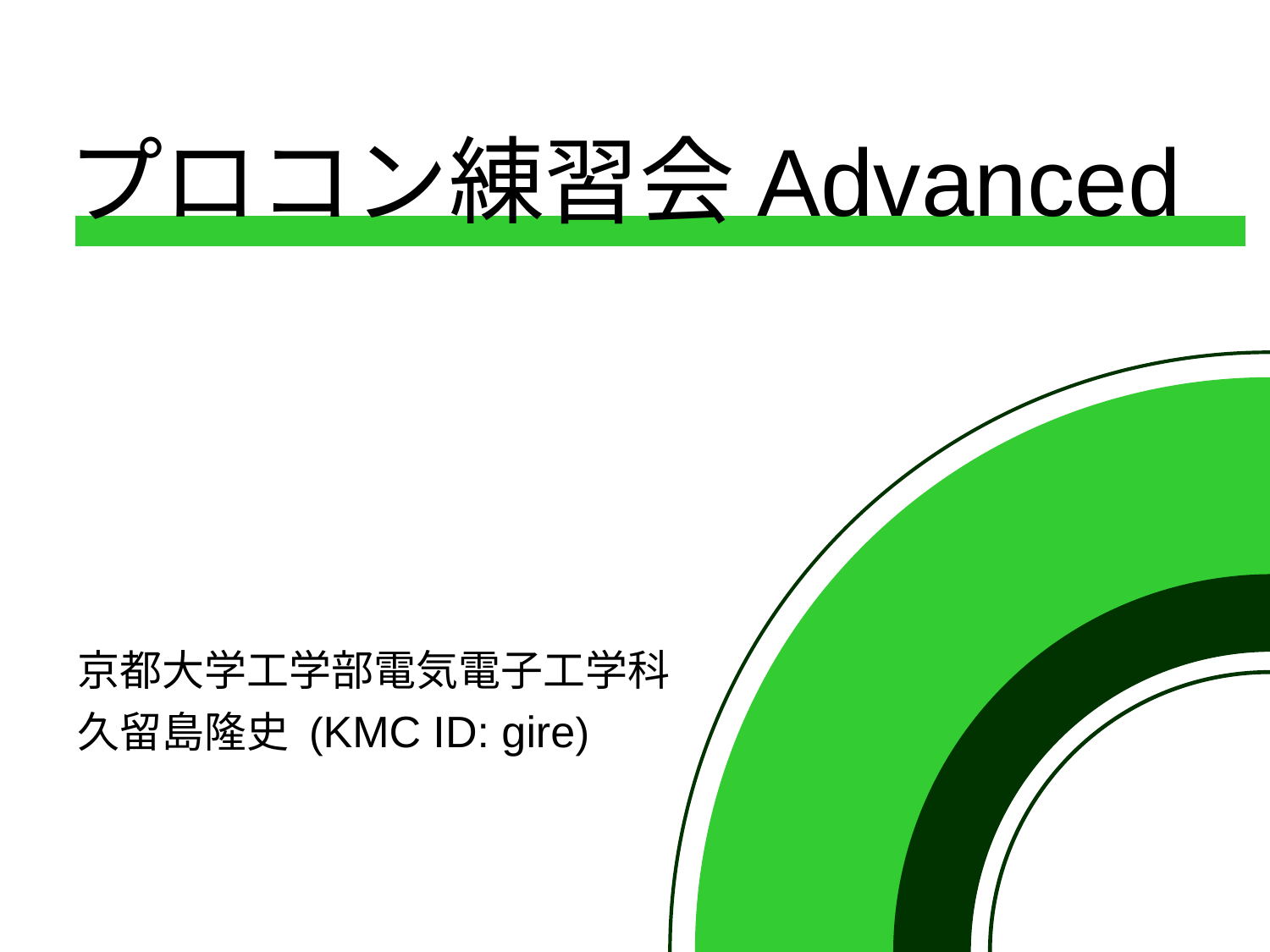

# プロコン練習会Advanced

京都大学工学部電気電子工学科
久留島隆史 (KMC ID: gire)